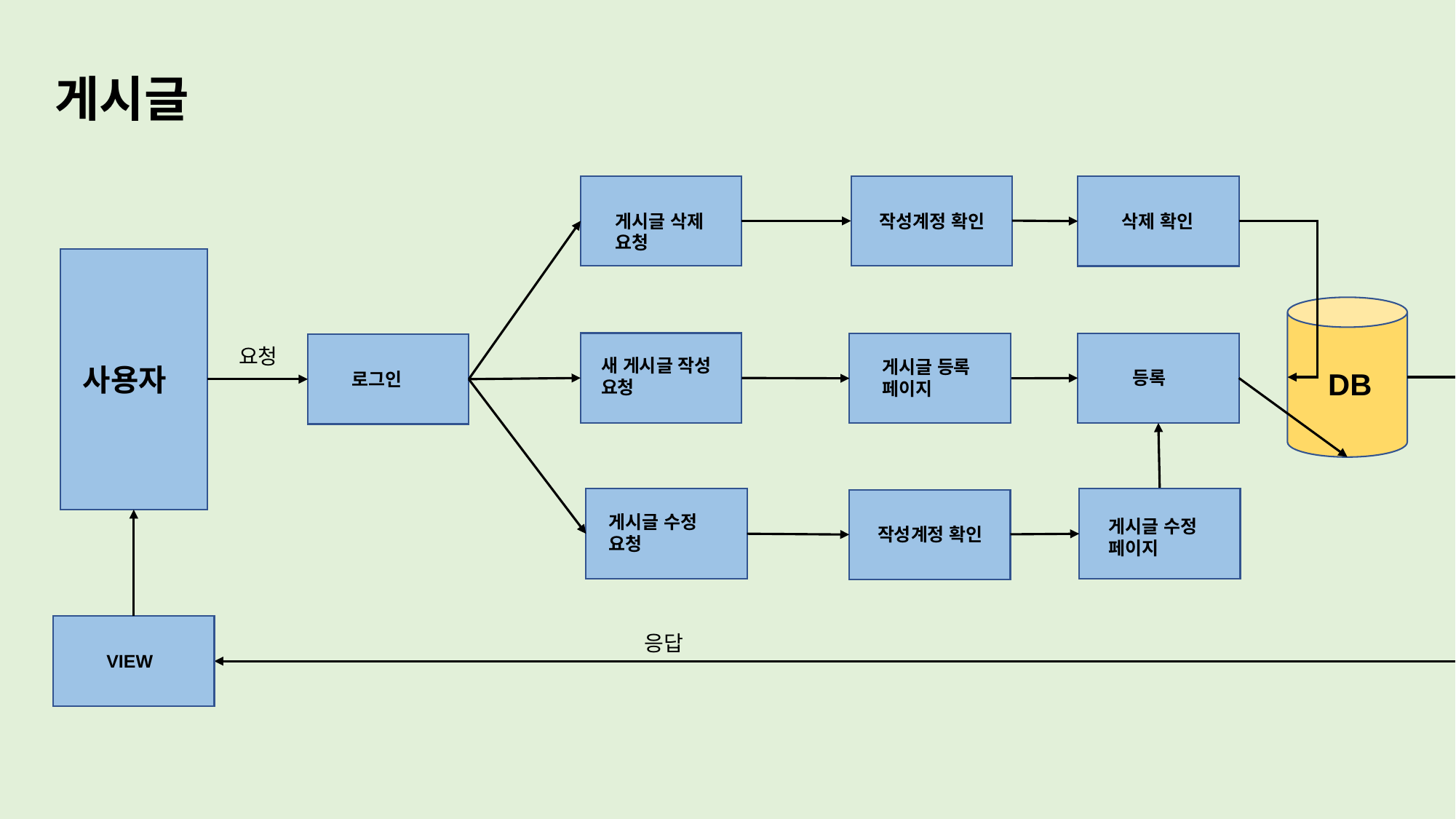

게시글

게시글 삭제 요청
작성계정 확인
삭제 확인

요청
새 게시글 작성 요청
게시글 등록 페이지
사용자
DB
등록
로그인

게시글 수정
요청
게시글 수정 페이지
작성계정 확인

응답
VIEW